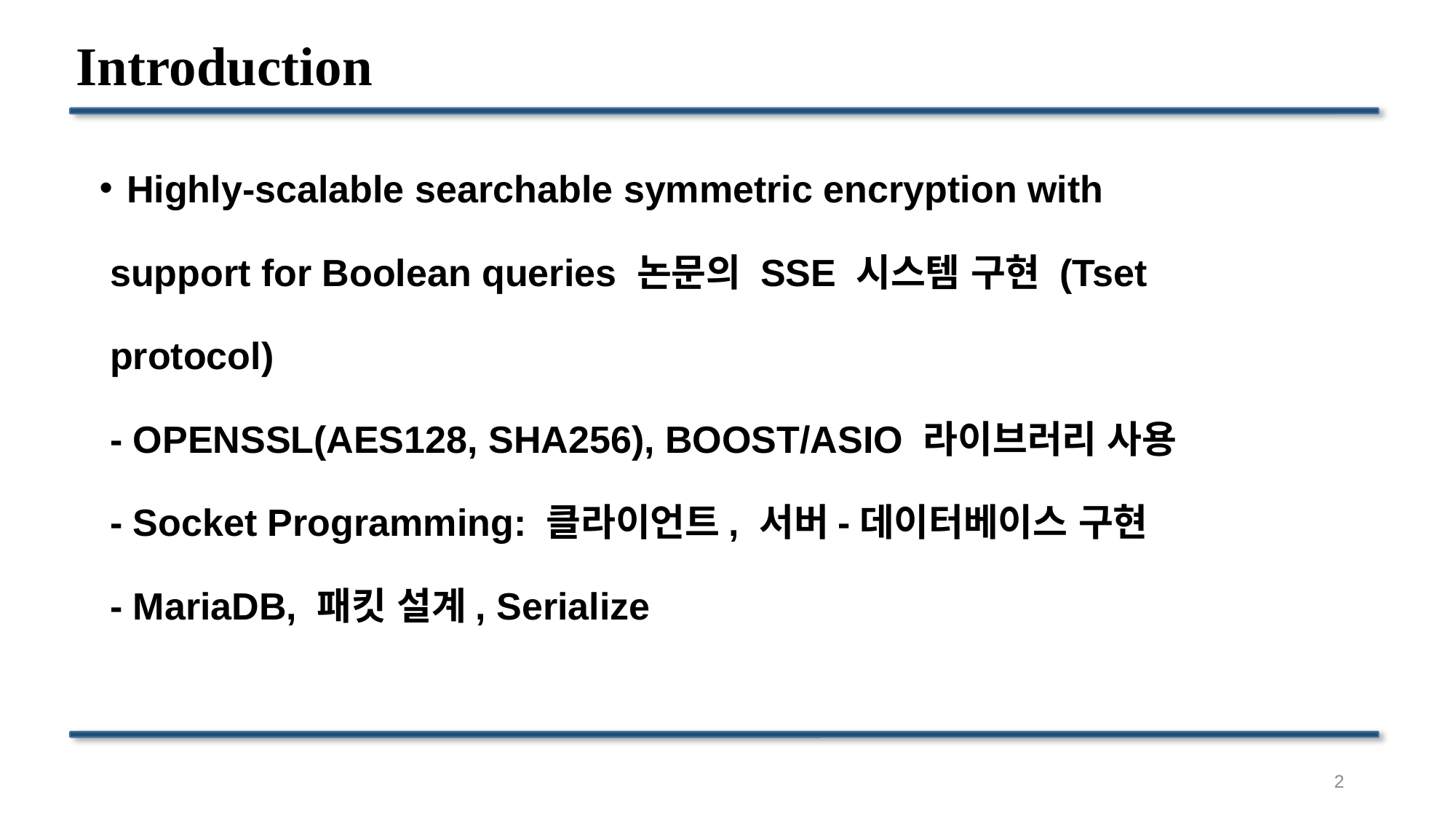

Introduction

Highly-scalable searchable symmetric encryption with
 support for Boolean queries 논문의 SSE 시스템 구현 (Tset
 protocol)
 - OPENSSL(AES128, SHA256), BOOST/ASIO 라이브러리 사용
 - Socket Programming: 클라이언트, 서버-데이터베이스 구현
 - MariaDB, 패킷 설계, Serialize

2